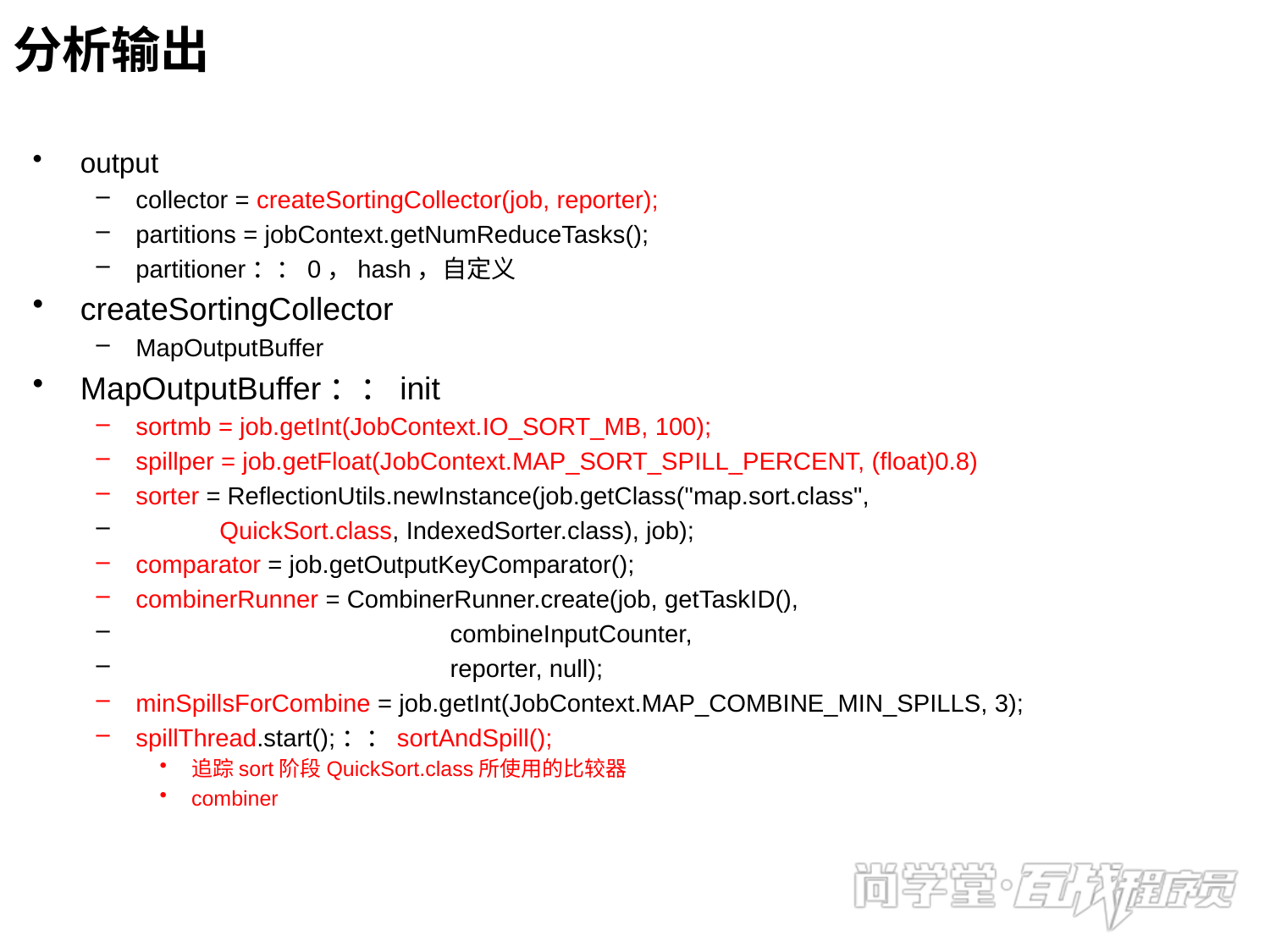

# 分析输出
output
collector = createSortingCollector(job, reporter);
partitions = jobContext.getNumReduceTasks();
partitioner：：0，hash，自定义
createSortingCollector
MapOutputBuffer
MapOutputBuffer：：init
sortmb = job.getInt(JobContext.IO_SORT_MB, 100);
spillper = job.getFloat(JobContext.MAP_SORT_SPILL_PERCENT, (float)0.8)
sorter = ReflectionUtils.newInstance(job.getClass("map.sort.class",
            QuickSort.class, IndexedSorter.class), job);
comparator = job.getOutputKeyComparator();
combinerRunner = CombinerRunner.create(job, getTaskID(),
                                             combineInputCounter,
                                             reporter, null);
minSpillsForCombine = job.getInt(JobContext.MAP_COMBINE_MIN_SPILLS, 3);
spillThread.start();：：sortAndSpill();
追踪sort阶段QuickSort.class所使用的比较器
combiner